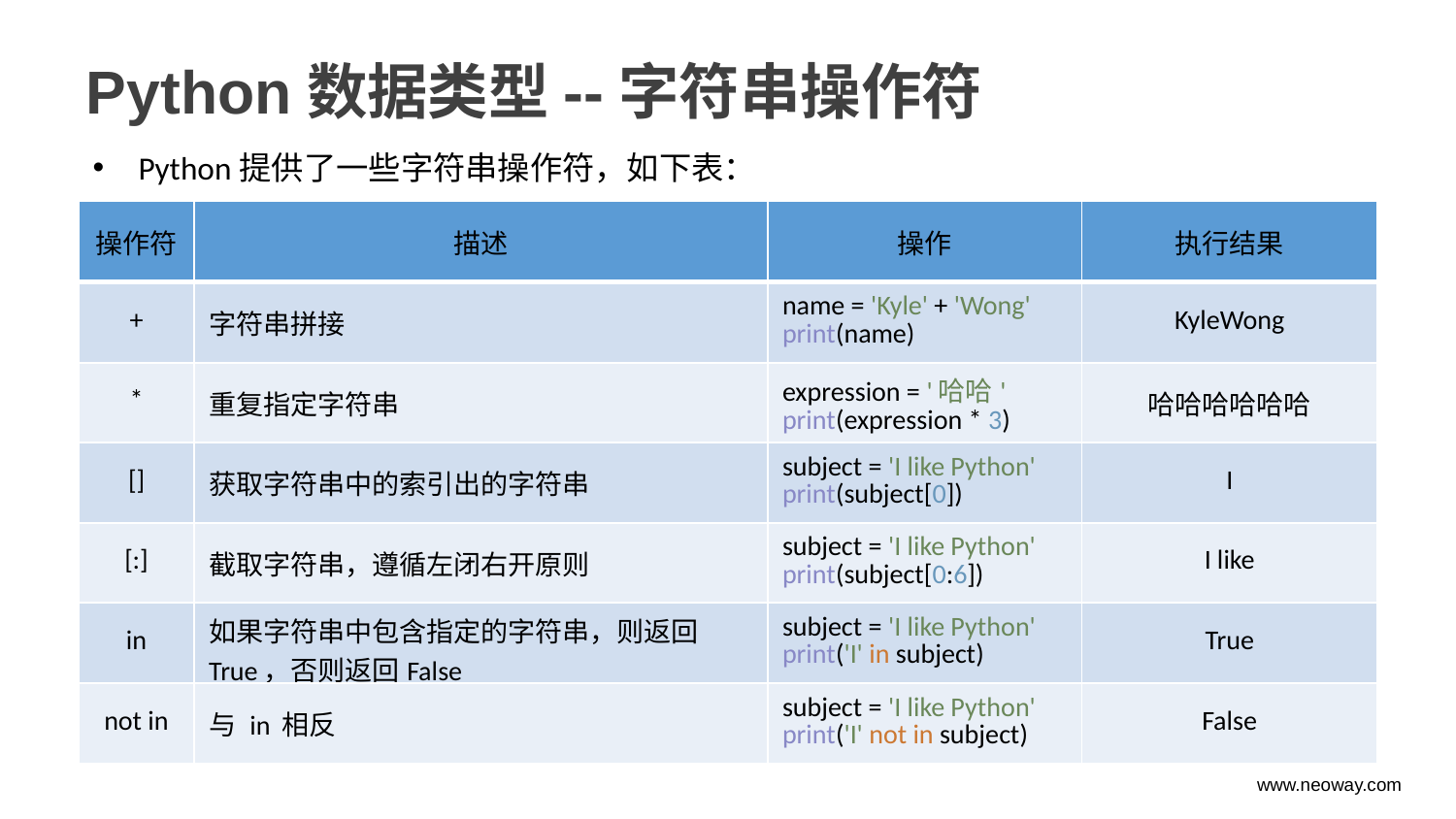

Python数据类型--字符串操作符
Python提供了一些字符串操作符，如下表：
| 操作符 | 描述 | 操作 | 执行结果 |
| --- | --- | --- | --- |
| + | 字符串拼接 | name = 'Kyle' + 'Wong' print(name) | KyleWong |
| \* | 重复指定字符串 | expression = '哈哈' print(expression \* 3) | 哈哈哈哈哈哈 |
| [] | 获取字符串中的索引出的字符串 | subject = 'I like Python' print(subject[0]) | I |
| [:] | 截取字符串，遵循左闭右开原则 | subject = 'I like Python' print(subject[0:6]) | I like |
| in | 如果字符串中包含指定的字符串，则返回True，否则返回False | subject = 'I like Python' print('I' in subject) | True |
| not in | 与 in 相反 | subject = 'I like Python' print('I' not in subject) | False |